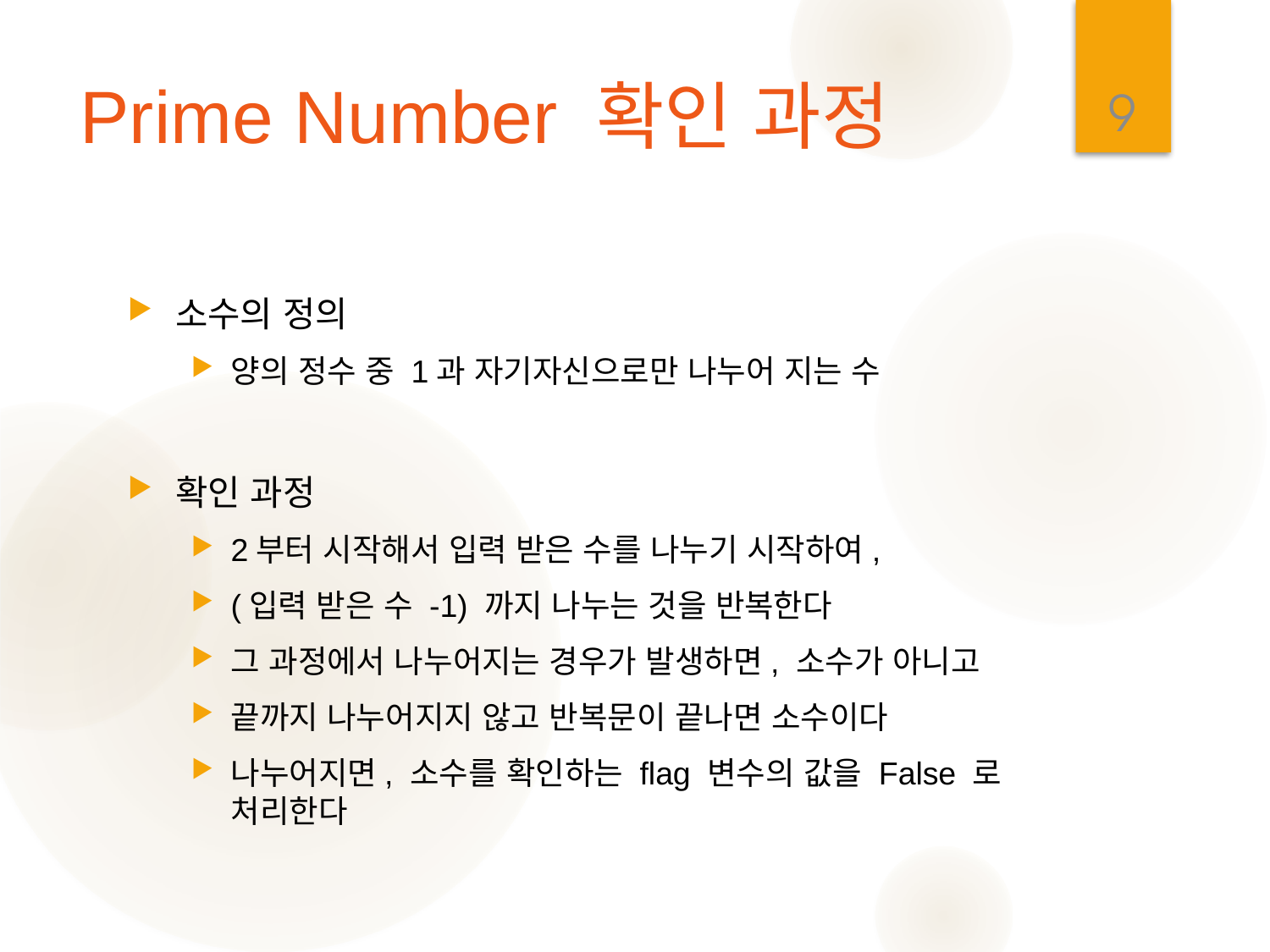

9
# Prime Number 확인 과정
소수의 정의
양의 정수 중 1과 자기자신으로만 나누어 지는 수

확인 과정
2부터 시작해서 입력 받은 수를 나누기 시작하여,
(입력 받은 수 -1) 까지 나누는 것을 반복한다
그 과정에서 나누어지는 경우가 발생하면, 소수가 아니고
끝까지 나누어지지 않고 반복문이 끝나면 소수이다
나누어지면, 소수를 확인하는 flag 변수의 값을 False 로 처리한다